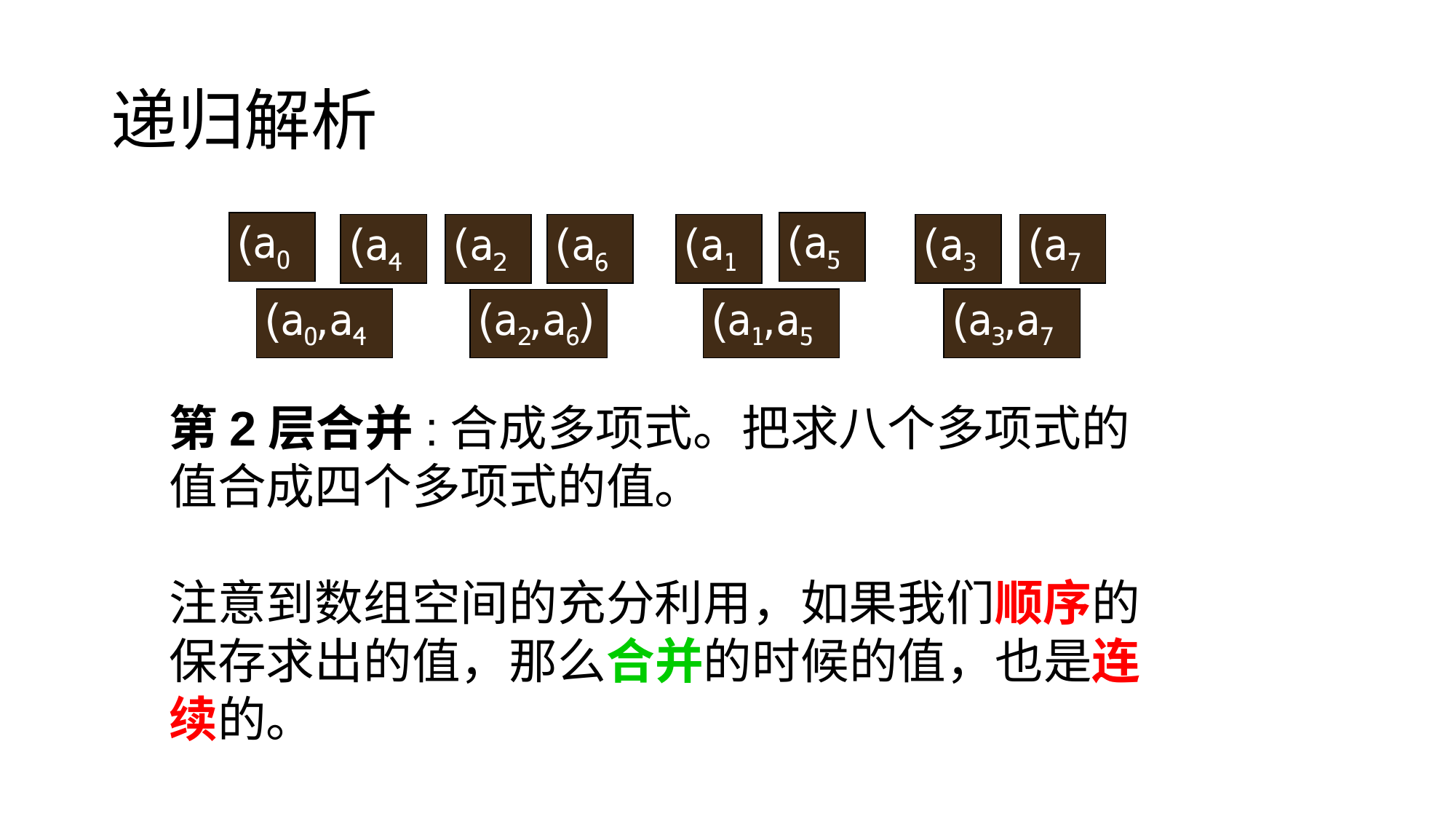

# 递归解析
(a0)
(a5)

(a4)
(a2)
(a6)
(a1)

(a3)
(a7)

(a0,a4)
(a2,a6)
(a1,a5)
(a3,a7)

第2层合并:合成多项式。把求八个多项式的值合成四个多项式的值。

注意到数组空间的充分利用，如果我们顺序的保存求出的值，那么合并的时候的值，也是连续的。